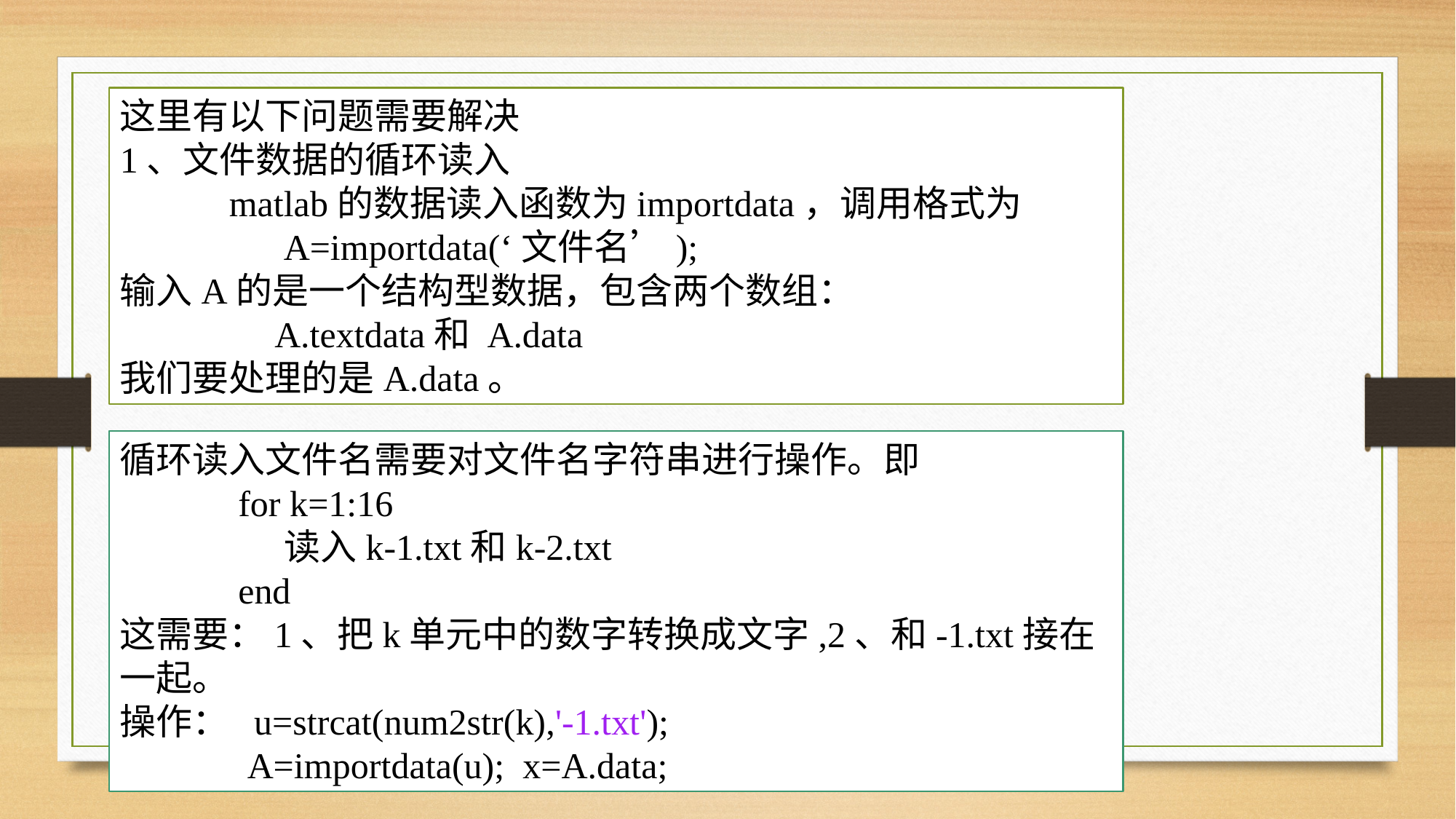

这里有以下问题需要解决
1、文件数据的循环读入
	matlab的数据读入函数为importdata，调用格式为
                  A=importdata(‘文件名’);
输入A的是一个结构型数据，包含两个数组：
                 A.textdata和 A.data
我们要处理的是A.data。
循环读入文件名需要对文件名字符串进行操作。即
             for k=1:16
                   读入k-1.txt和k-2.txt
             end
这需要：1、把k单元中的数字转换成文字,2、和-1.txt接在一起。
操作：  u=strcat(num2str(k),'-1.txt');
              A=importdata(u);  x=A.data;